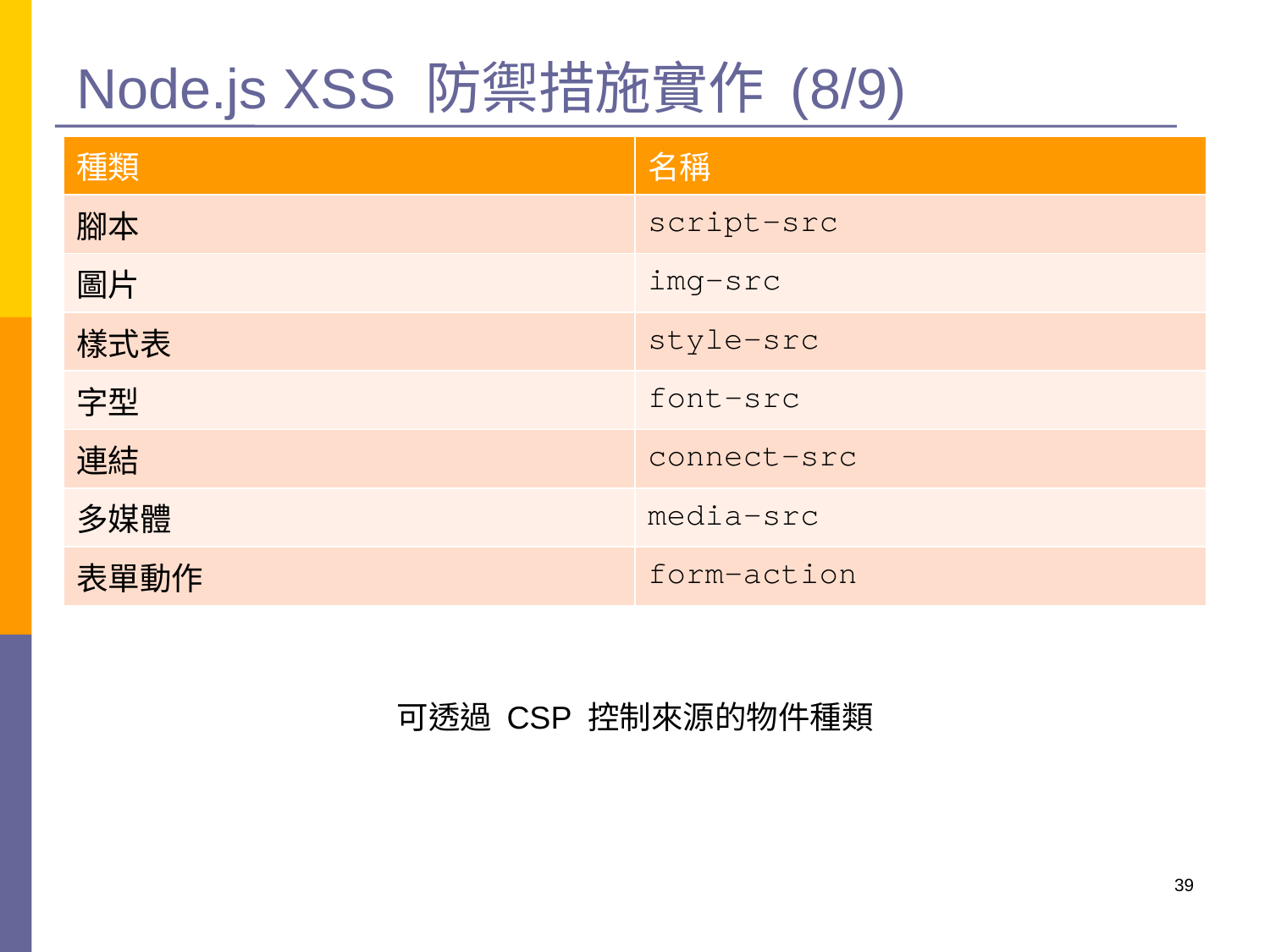

# Node.js XSS 防禦措施實作 (8/9)
| 種類 | 名稱 |
| --- | --- |
| 腳本 | script-src |
| 圖片 | img-src |
| 樣式表 | style-src |
| 字型 | font-src |
| 連結 | connect-src |
| 多媒體 | media-src |
| 表單動作 | form-action |
可透過 CSP 控制來源的物件種類
39